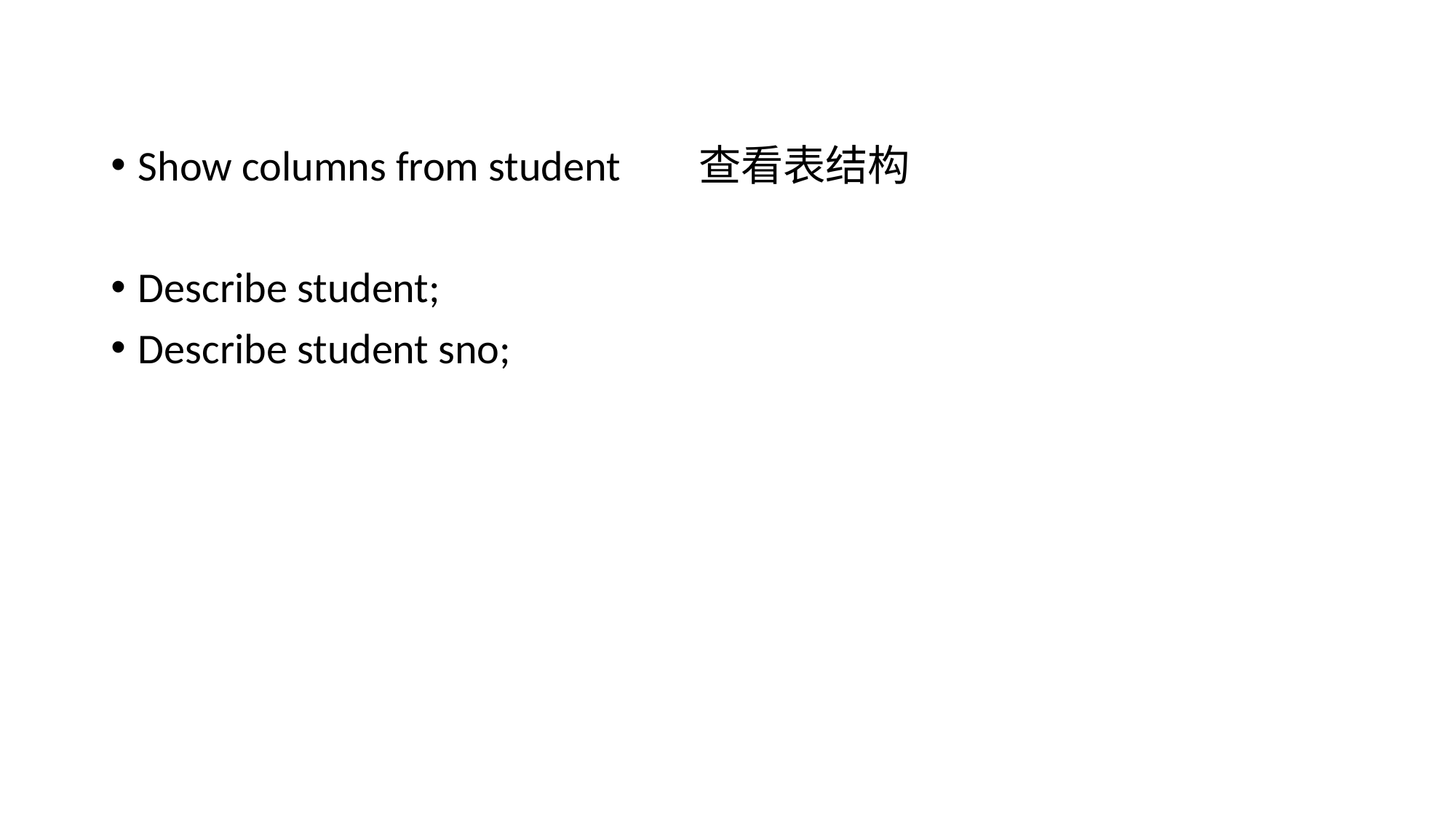

Show columns from student       查看表结构

Describe student;
Describe student sno;